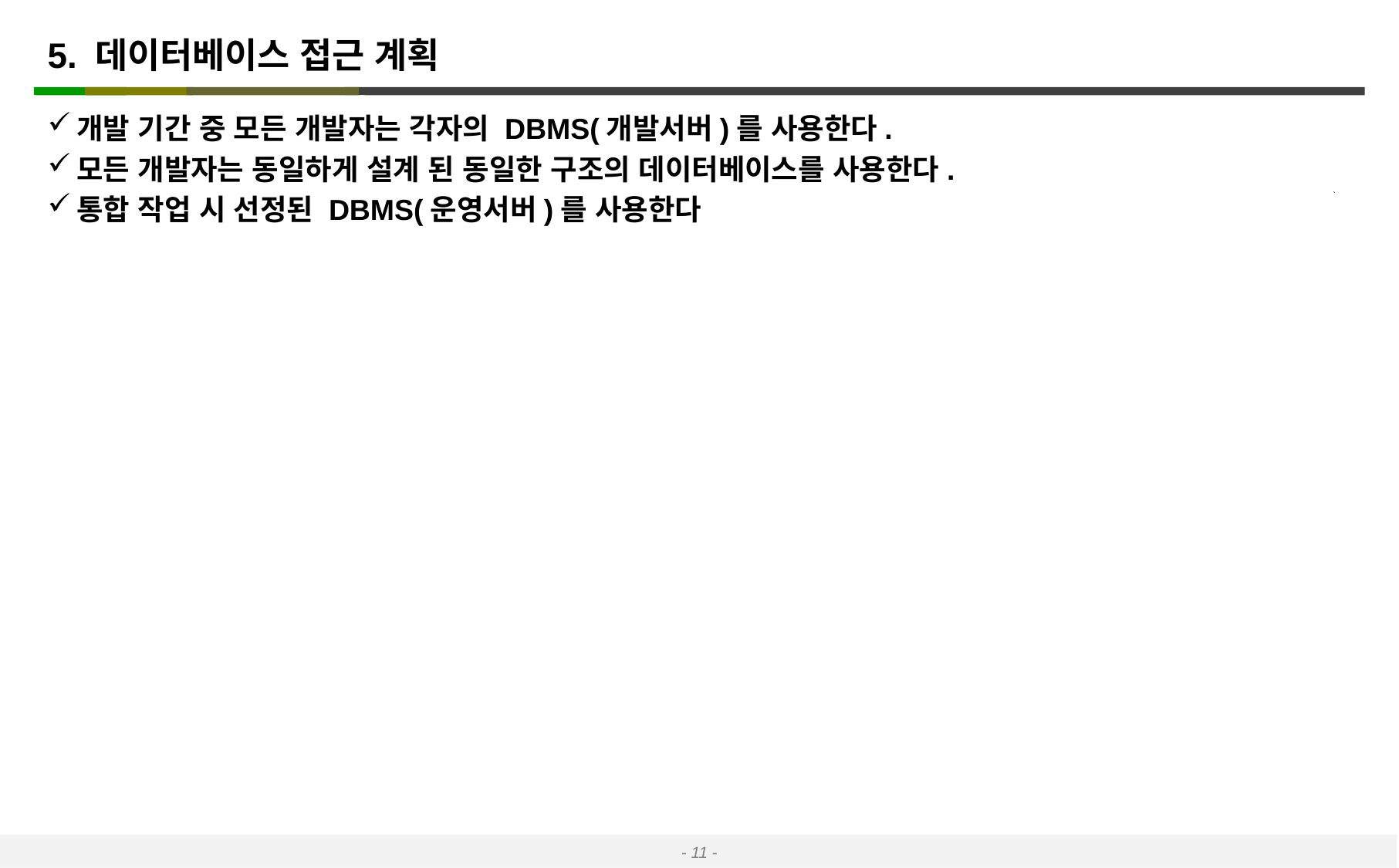

# 5. 데이터베이스 접근 계획
개발 기간 중 모든 개발자는 각자의 DBMS(개발서버)를 사용한다.
모든 개발자는 동일하게 설계 된 동일한 구조의 데이터베이스를 사용한다.
통합 작업 시 선정된 DBMS(운영서버)를 사용한다